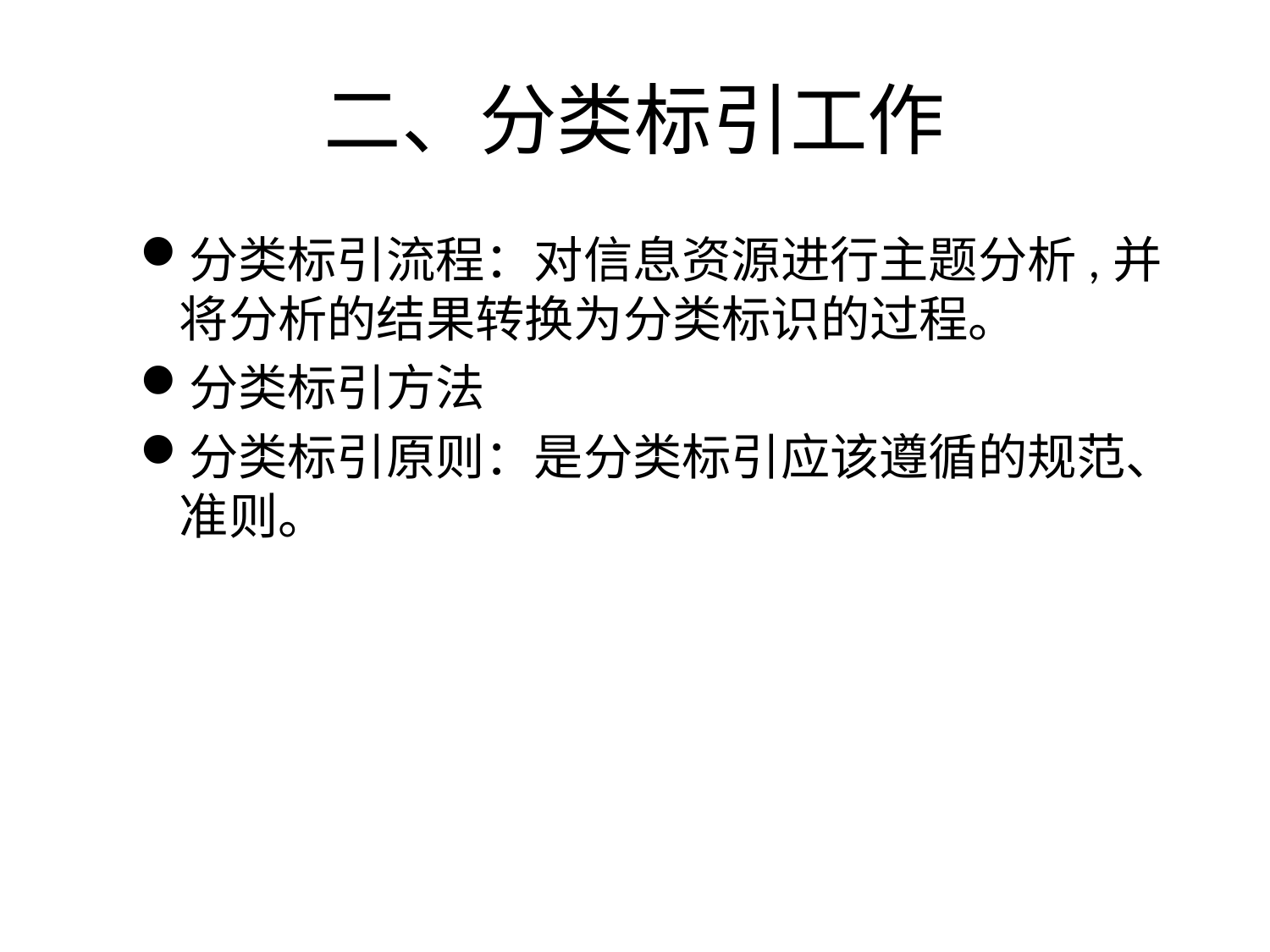

# 二、分类标引工作
分类标引流程：对信息资源进行主题分析,并将分析的结果转换为分类标识的过程。
分类标引方法
分类标引原则：是分类标引应该遵循的规范、准则。